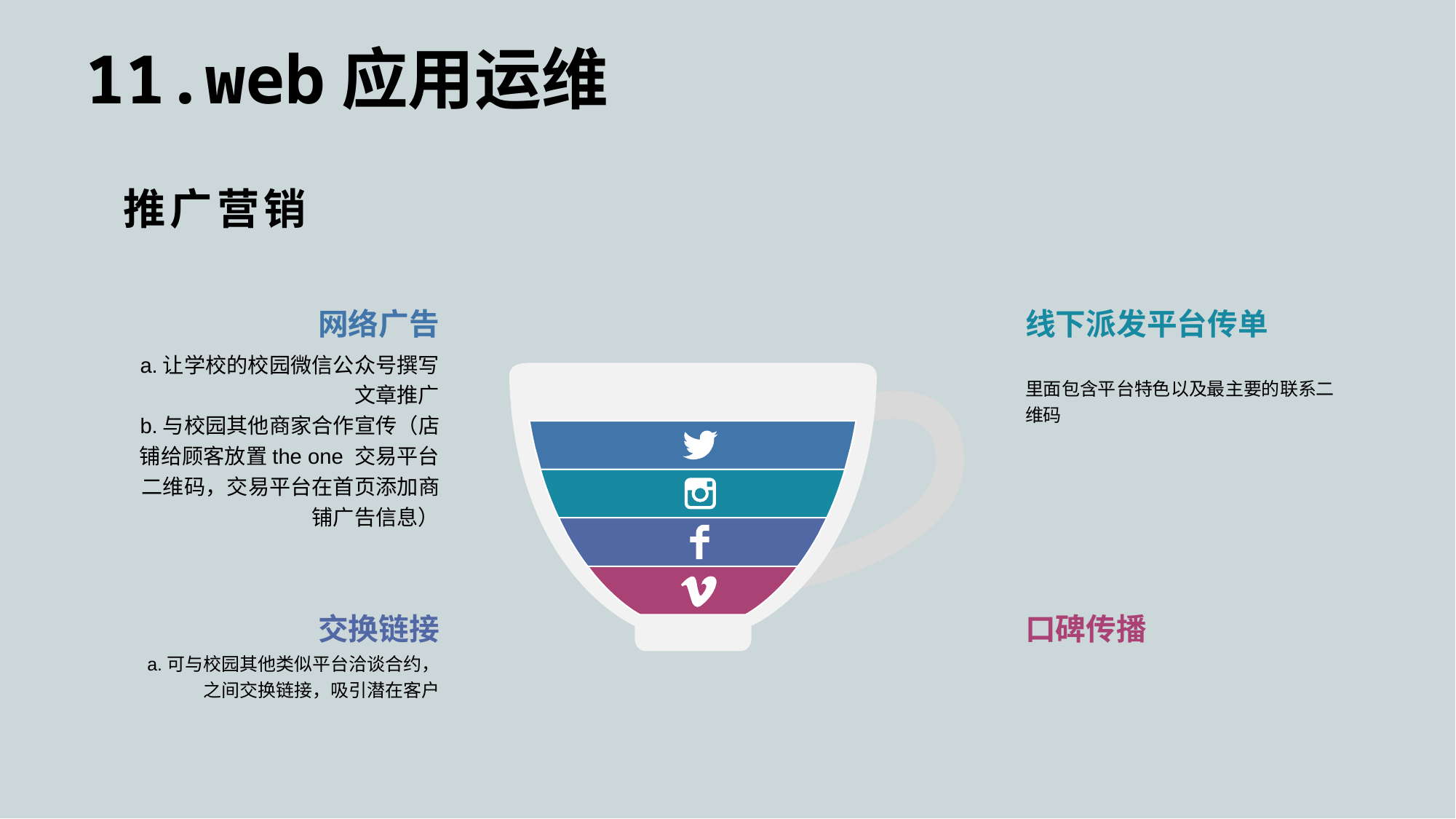

11.web应用运维
推广营销
网络广告
线下派发平台传单
a.让学校的校园微信公众号撰写文章推广
b.与校园其他商家合作宣传（店铺给顾客放置the one 交易平台二维码，交易平台在首页添加商铺广告信息）
里面包含平台特色以及最主要的联系二维码

交换链接
口碑传播
a.可与校园其他类似平台洽谈合约，之间交换链接，吸引潜在客户